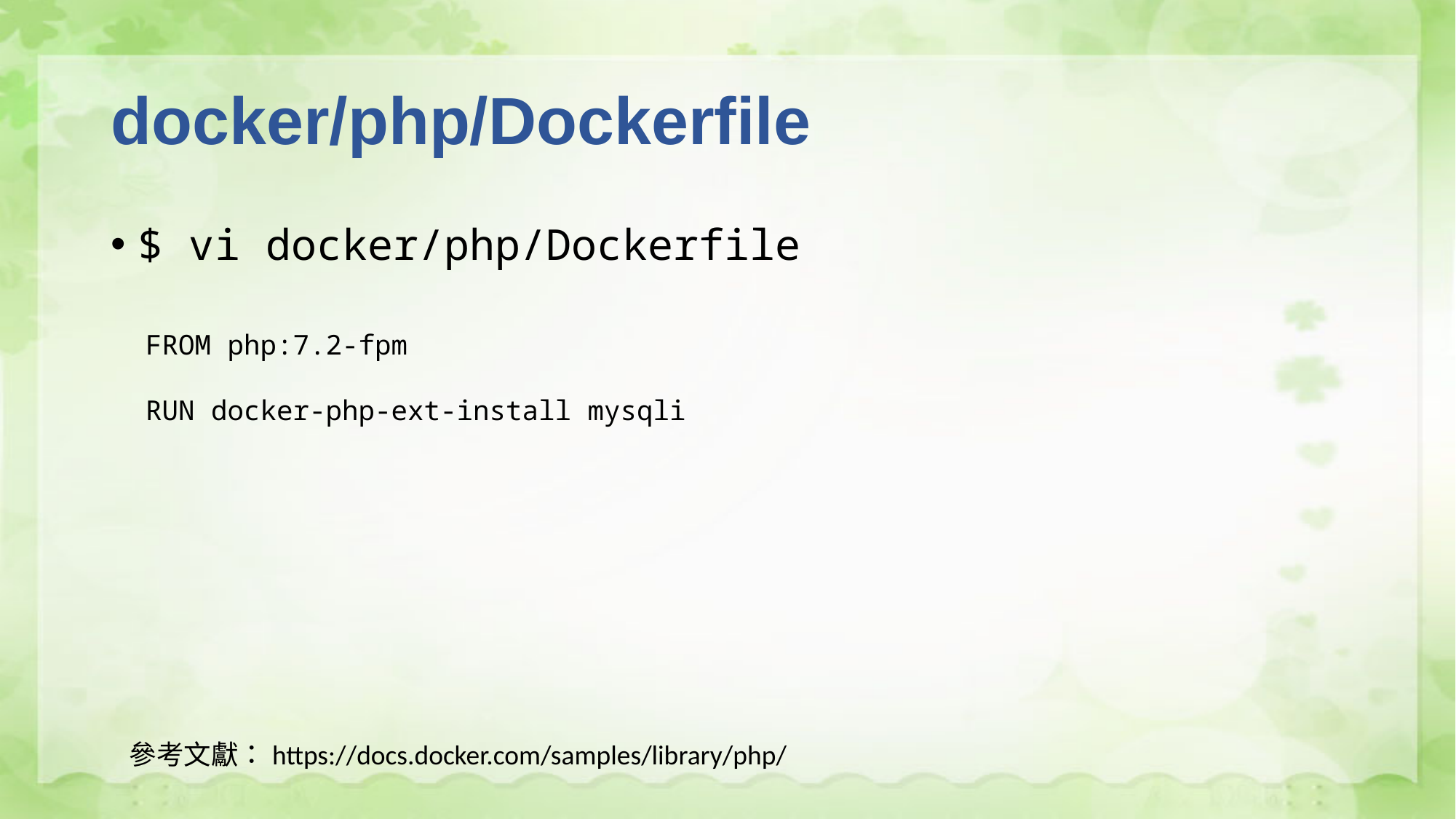

# docker/php/Dockerfile
$ vi docker/php/Dockerfile
FROM php:7.2-fpm

RUN docker-php-ext-install mysqli
參考文獻：https://docs.docker.com/samples/library/php/